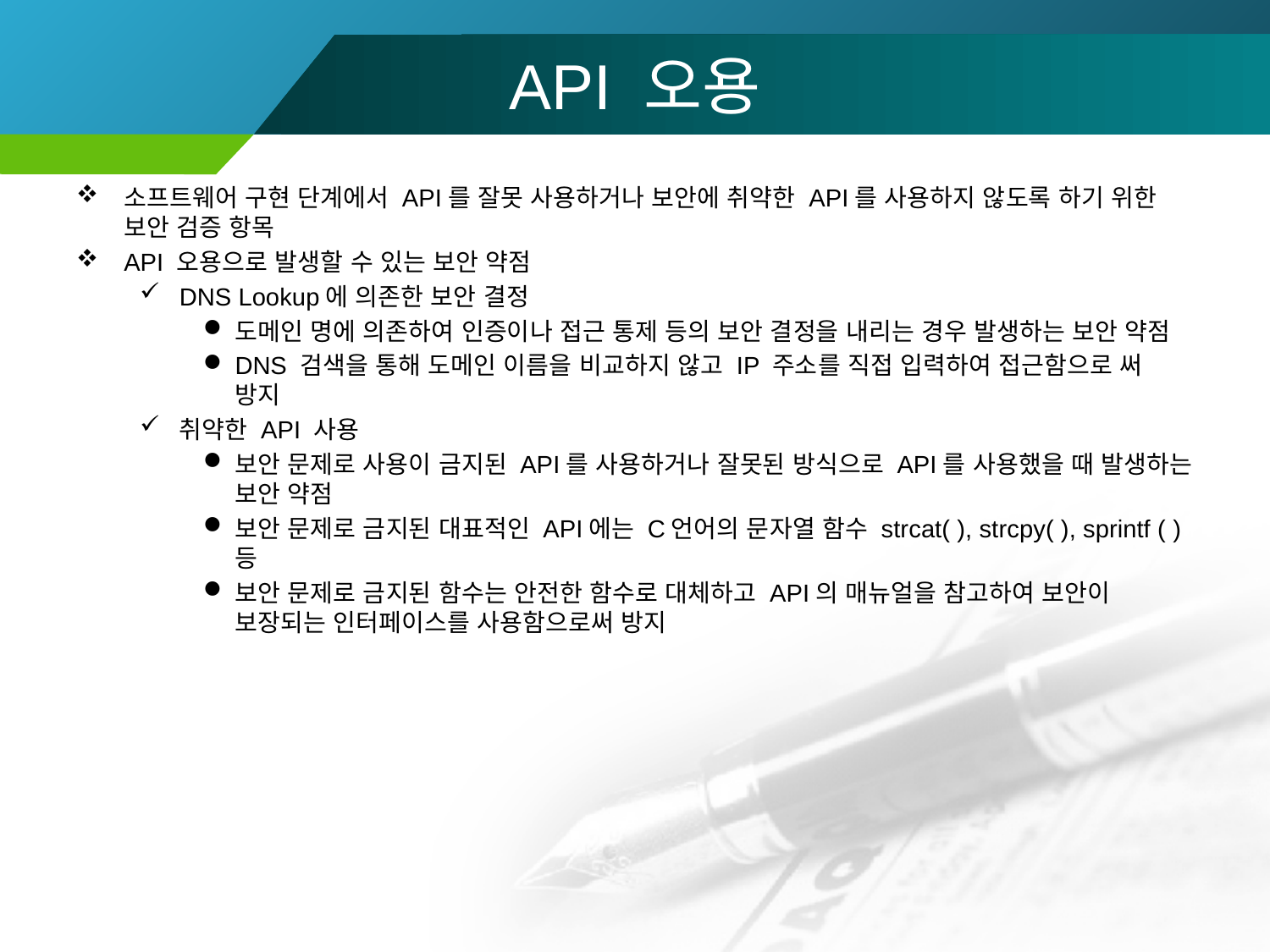

# API 오용
소프트웨어 구현 단계에서 API를 잘못 사용하거나 보안에 취약한 API를 사용하지 않도록 하기 위한 보안 검증 항목
API 오용으로 발생할 수 있는 보안 약점
DNS Lookup에 의존한 보안 결정
도메인 명에 의존하여 인증이나 접근 통제 등의 보안 결정을 내리는 경우 발생하는 보안 약점
DNS 검색을 통해 도메인 이름을 비교하지 않고 IP 주소를 직접 입력하여 접근함으로 써 방지
취약한 API 사용
보안 문제로 사용이 금지된 API를 사용하거나 잘못된 방식으로 API를 사용했을 때 발생하는 보안 약점
보안 문제로 금지된 대표적인 API에는 C언어의 문자열 함수 strcat( ), strcpy( ), sprintf ( ) 등
보안 문제로 금지된 함수는 안전한 함수로 대체하고 API의 매뉴얼을 참고하여 보안이 보장되는 인터페이스를 사용함으로써 방지